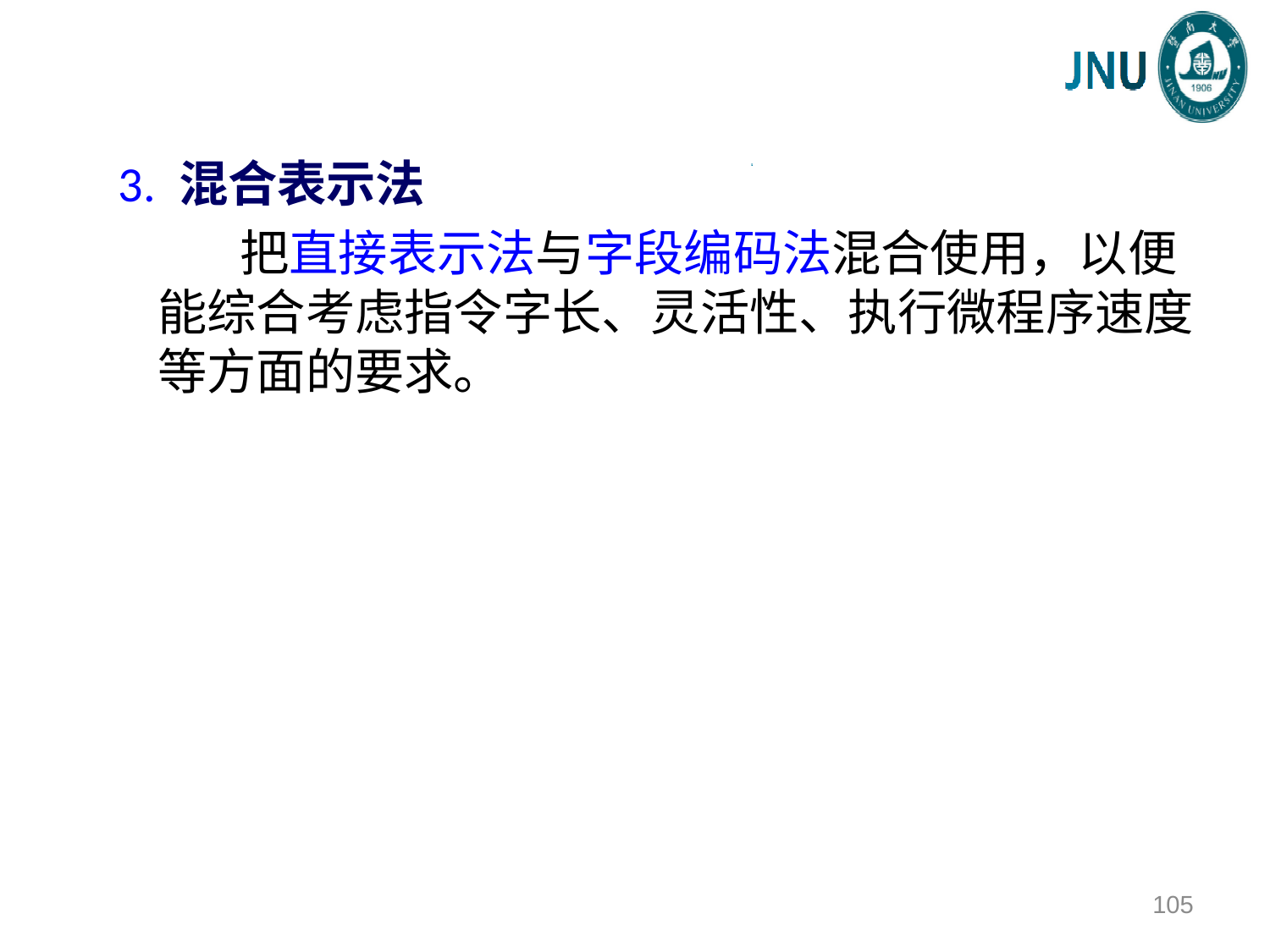

3. 混合表示法
          把直接表示法与字段编码法混合使用，以便能综合考虑指令字长、灵活性、执行微程序速度等方面的要求。
105